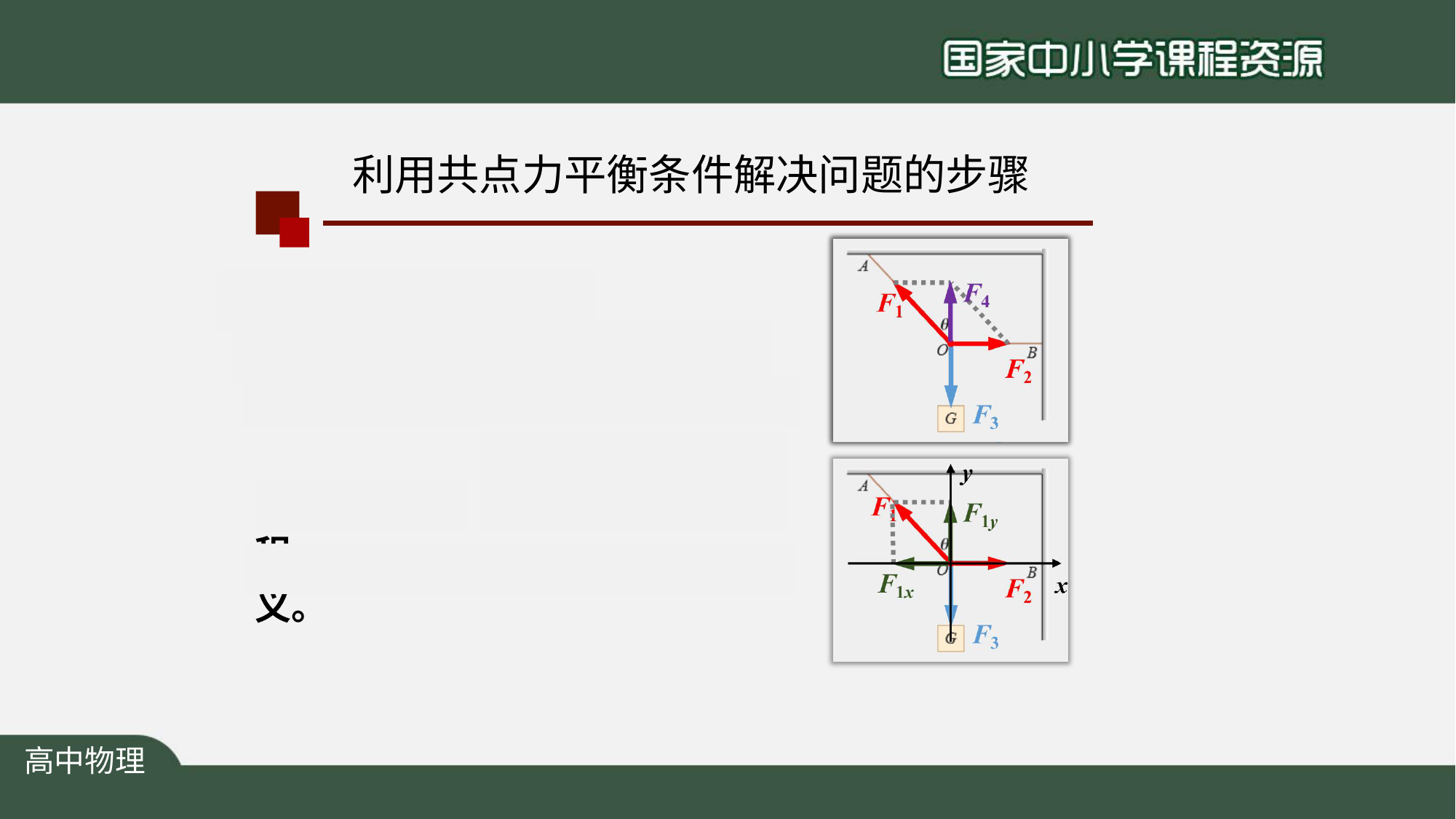

# 利用共点力平衡条件解决问题的步骤

F1

F2
①	选择研究对象；

②	对研究对象进行受力分析；

；
③	根据共点力的平衡条件列方程
F
3

合成法
正交分解法

；
④ 求解方程
⑤ 讨论解的合理性和实际意义。

高中物理